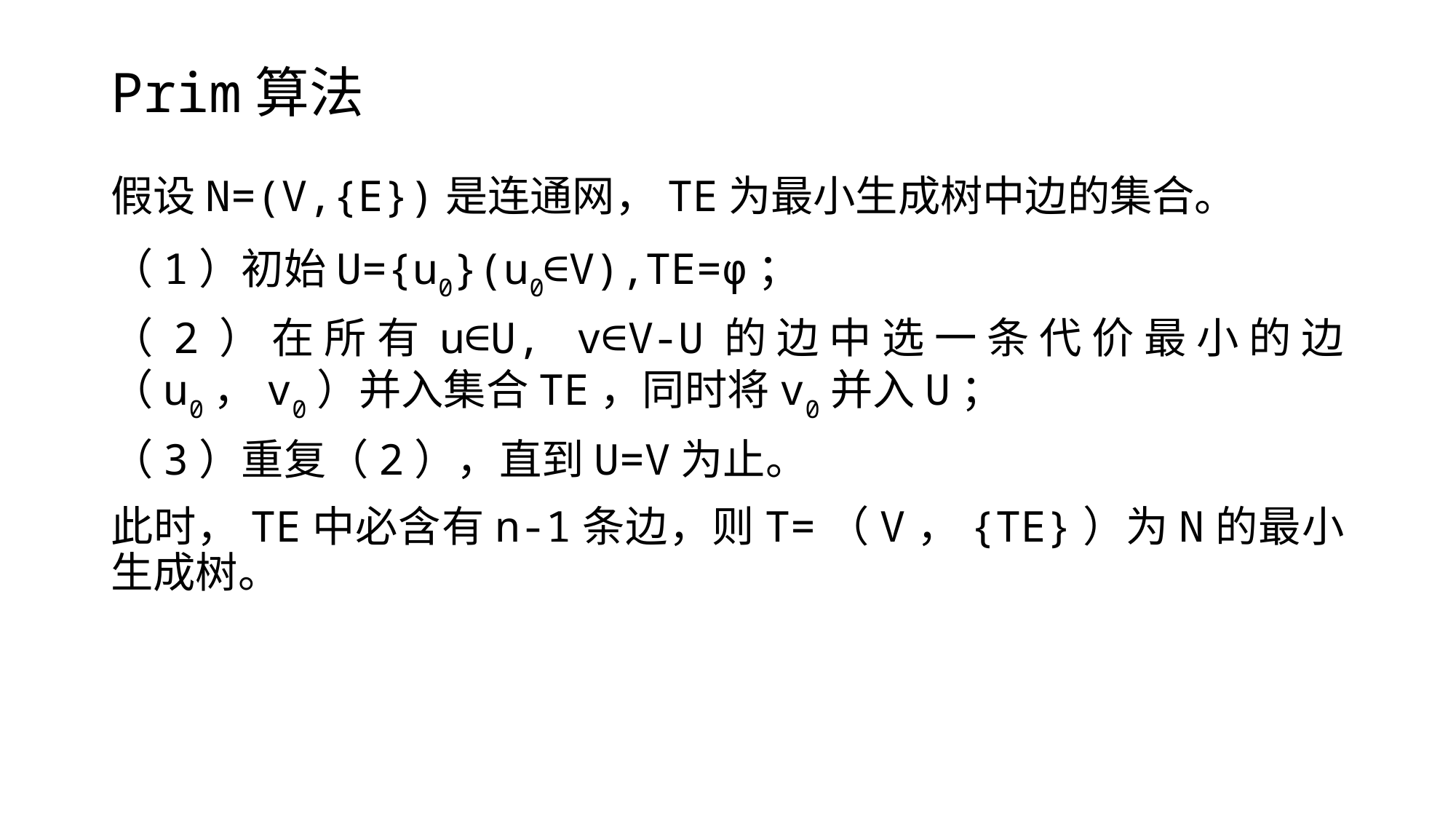

# Prim算法
假设N=(V,{E})是连通网，TE为最小生成树中边的集合。
（1）初始U={u0}(u0∈V),TE=φ；
（2）在所有u∈U, v∈V-U的边中选一条代价最小的边（u0，v0）并入集合TE，同时将v0并入U；
（3）重复（2），直到U=V为止。
此时，TE中必含有n-1条边，则T=（V，{TE}）为N的最小生成树。